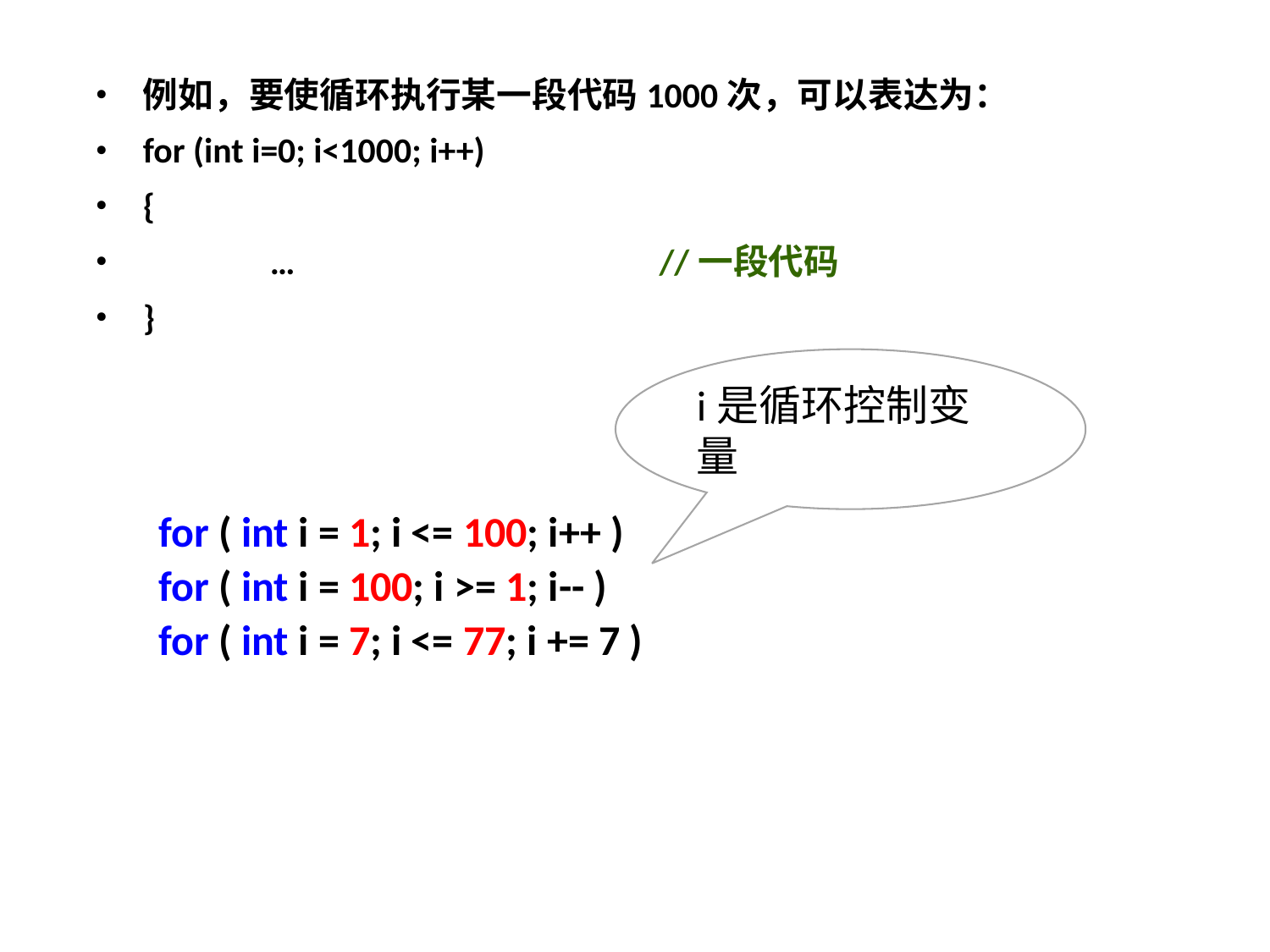

for循环示例
例如，要使循环执行某一段代码1000次，可以表达为：
for (int i=0; i<1000; i++)
{
	…    			 //一段代码
}

for ( int i = 1; i <= 100; i++ )
for ( int i = 100; i >= 1; i-- )
for ( int i = 7; i <= 77; i += 7 )
i是循环控制变量